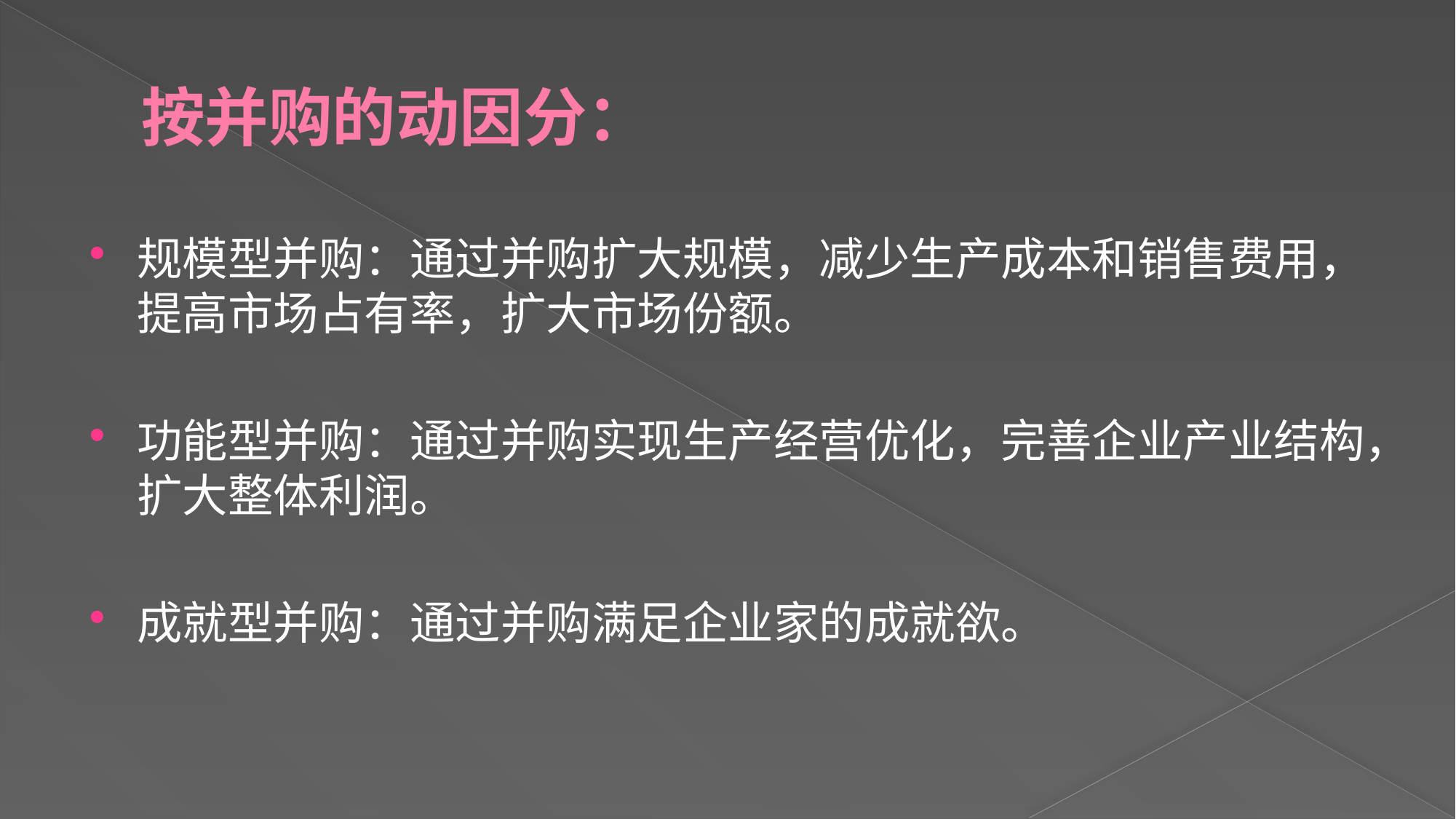

# 按并购的动因分：
规模型并购：通过并购扩大规模，减少生产成本和销售费用，提高市场占有率，扩大市场份额。

功能型并购：通过并购实现生产经营优化，完善企业产业结构，扩大整体利润。

成就型并购：通过并购满足企业家的成就欲。